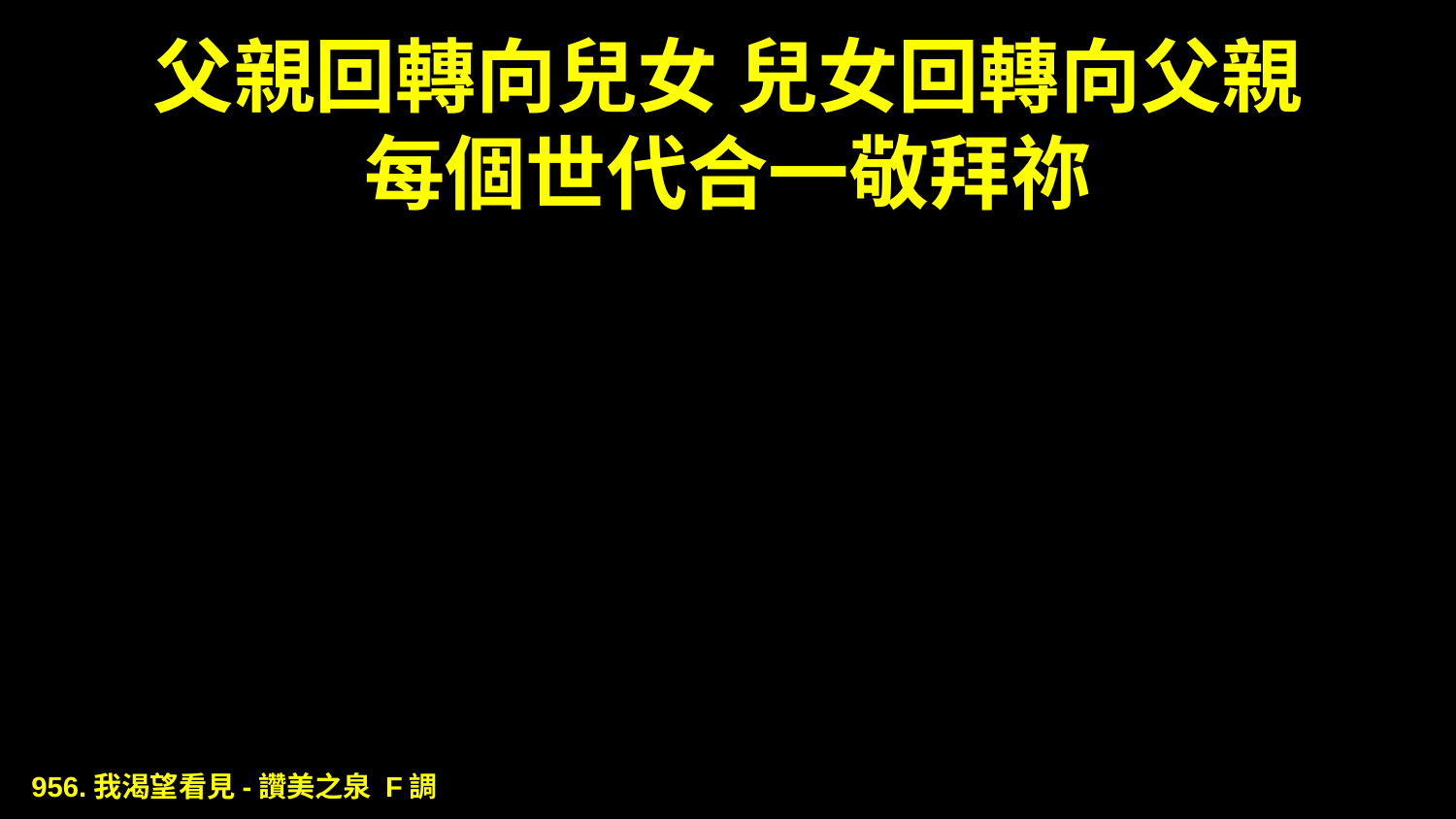

# 父親回轉向兒女 兒女回轉向父親 每個世代合一敬拜祢
956.我渴望看見-讚美之泉 F調